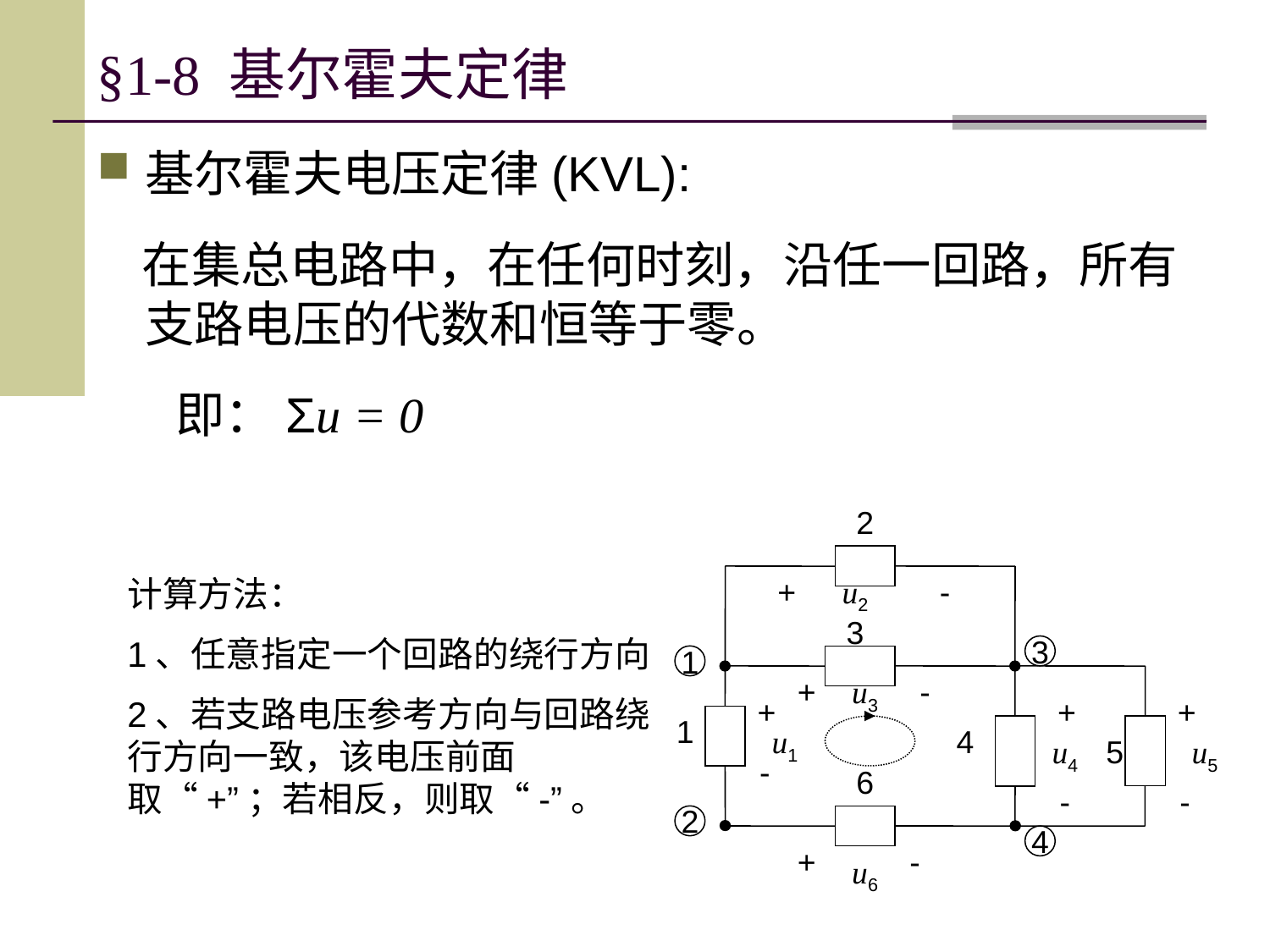

# §1-8 基尔霍夫定律
基尔霍夫电压定律(KVL):
   在集总电路中，在任何时刻，沿任一回路，所有支路电压的代数和恒等于零。
      即：Σu = 0
2
3
3
1
1
4

6
2
4

计算方法：
1、任意指定一个回路的绕行方向
2、若支路电压参考方向与回路绕行方向一致，该电压前面取“+”；若相反，则取“-”。
+
u2
-
+
u3
-
+
+
+
u1

u4
5
u5
-
-
-

+
-
u6